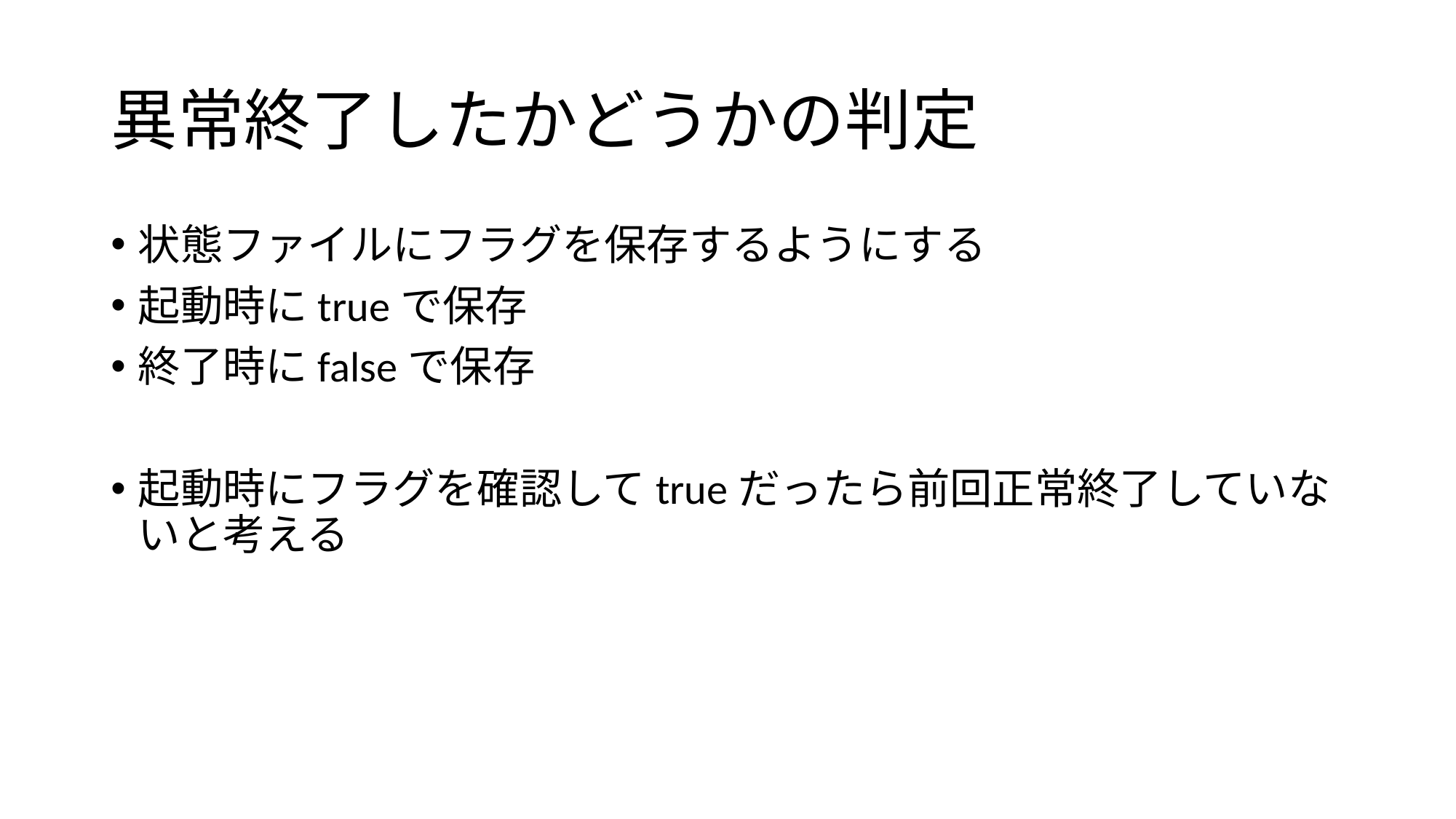

# 異常終了したかどうかの判定
状態ファイルにフラグを保存するようにする
起動時にtrueで保存
終了時にfalseで保存

起動時にフラグを確認してtrueだったら前回正常終了していないと考える